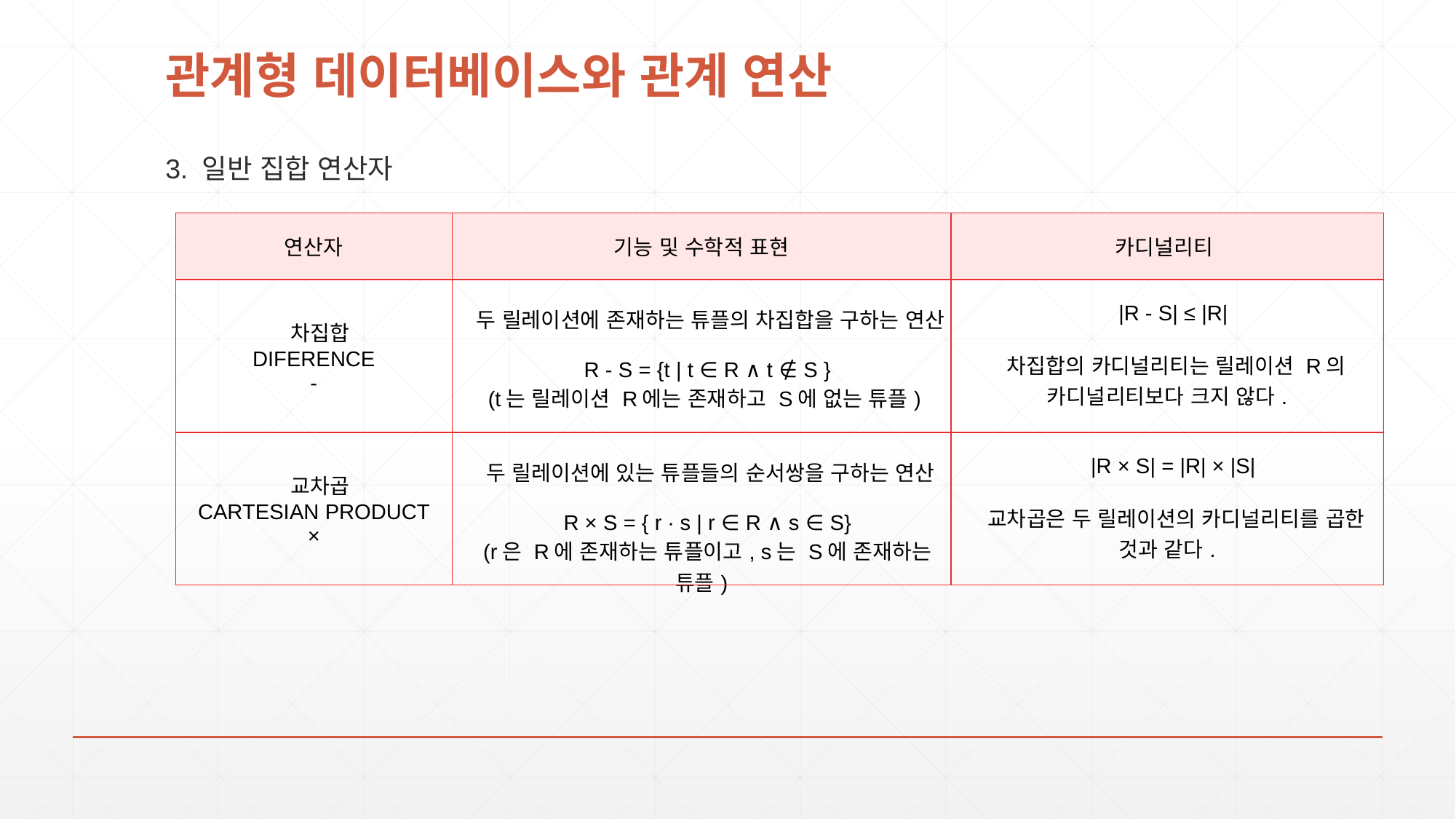

# 관계형 데이터베이스와 관계 연산
3. 일반 집합 연산자
| 연산자 | 기능 및 수학적 표현 | 카디널리티 |
| --- | --- | --- |
| 차집합 DIFERENCE - | 두 릴레이션에 존재하는 튜플의 차집합을 구하는 연산     R - S = {t | t ∈ R ∧ t ∉ S }  (t는 릴레이션 R에는 존재하고 S에 없는 튜플) | |R - S| ≤ |R|     차집합의 카디널리티는 릴레이션 R의 카디널리티보다 크지 않다. |
| 교차곱 CARTESIAN PRODUCT × | 두 릴레이션에 있는 튜플들의 순서쌍을 구하는 연산     R × S = { r ∙ s | r ∈ R ∧ s ∈ S}   (r은 R에 존재하는 튜플이고, s는 S에 존재하는 튜플) | |R × S| = |R| × |S|     교차곱은 두 릴레이션의 카디널리티를 곱한 것과 같다. |